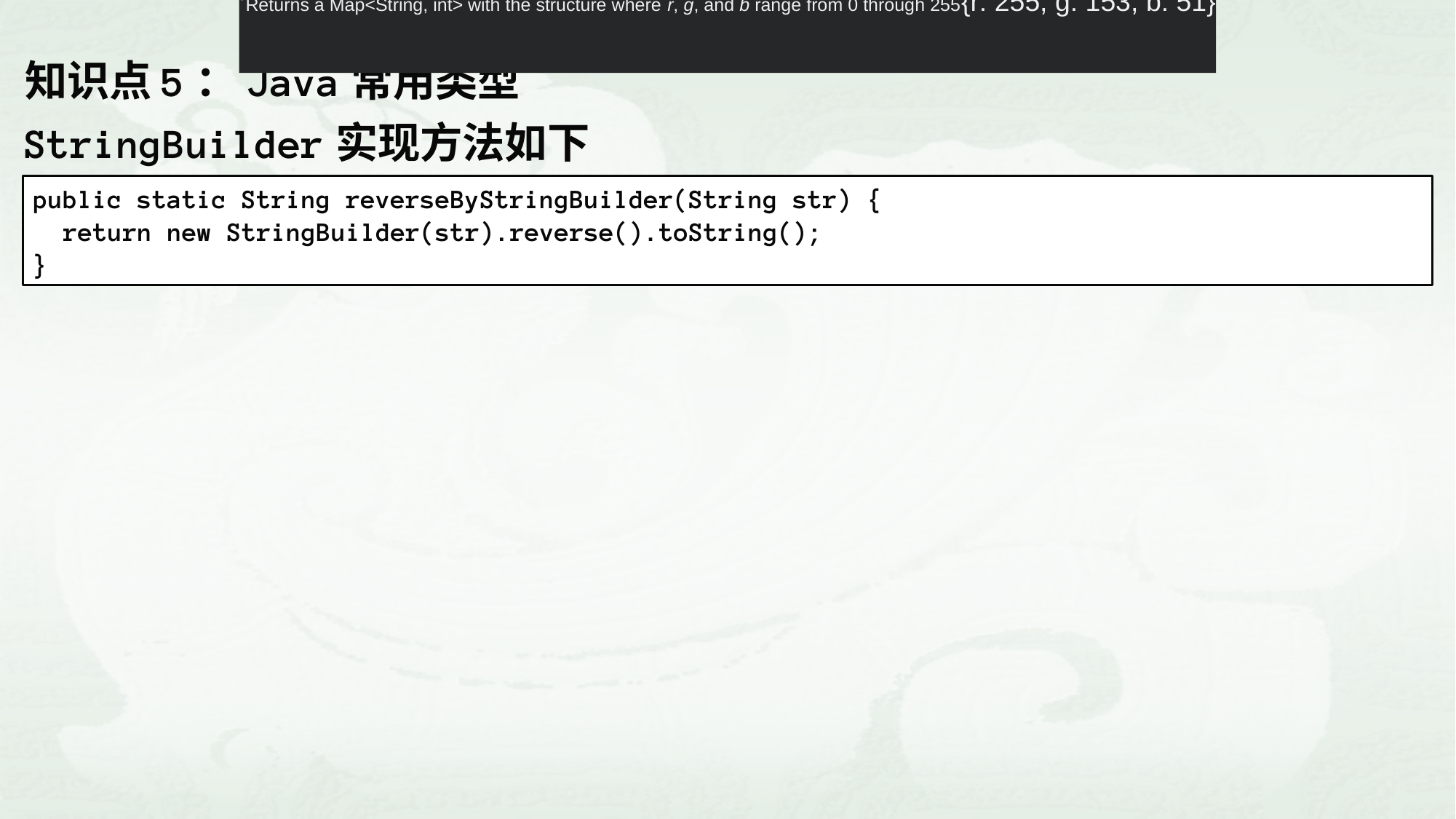

Returns a Map<String, int> with the structure where r, g, and b range from 0 through 255{r: 255, g: 153, b: 51}

知识点5：Java常用类型
StringBuilder实现方法如下
public static String reverseByStringBuilder(String str) {
  return new StringBuilder(str).reverse().toString();
}